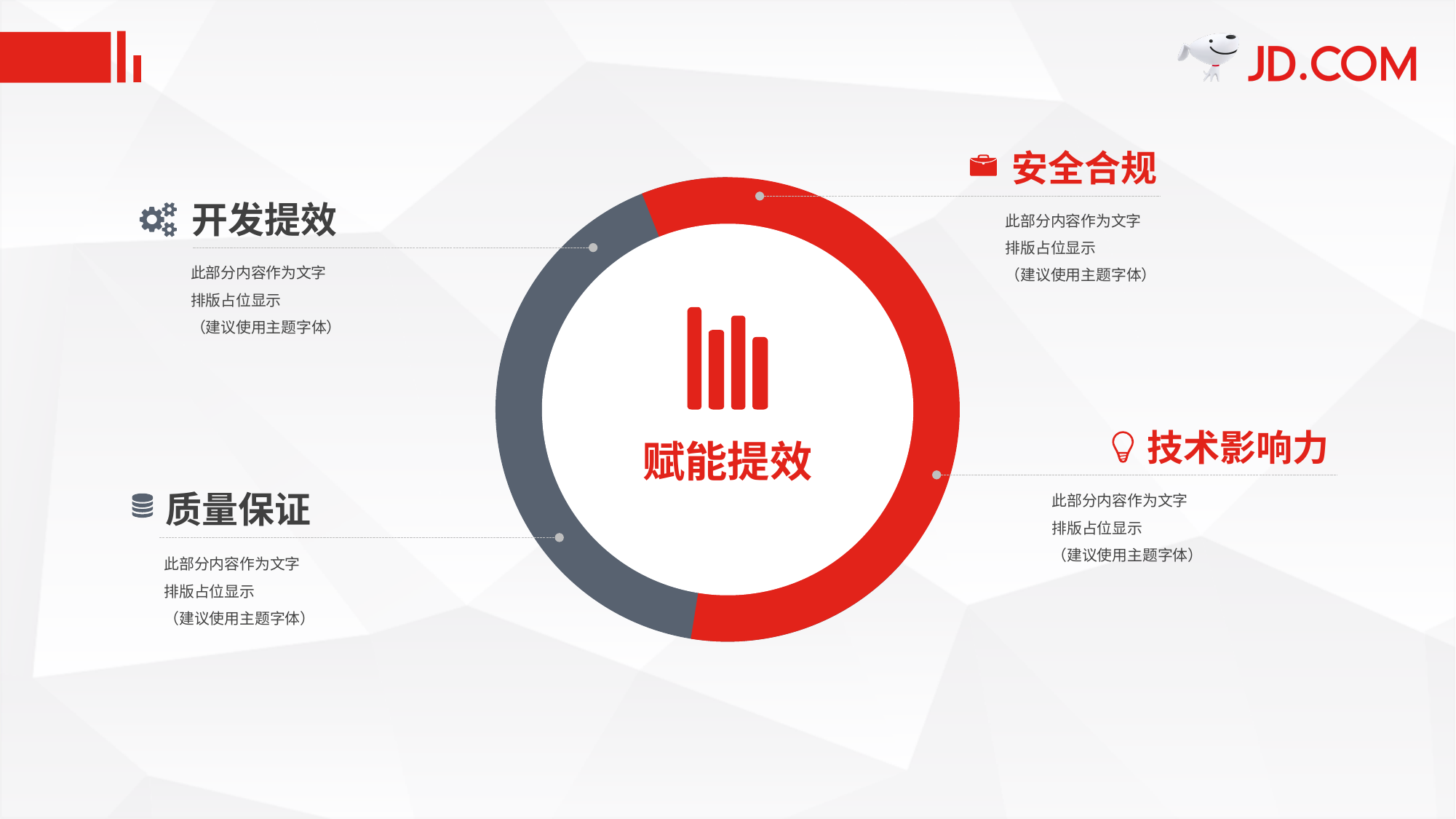

#
安全合规

开发提效
此部分内容作为文字
排版占位显示
（建议使用主题字体）

赋能提效
此部分内容作为文字
排版占位显示
（建议使用主题字体）

技术影响力

此部分内容作为文字
排版占位显示
（建议使用主题字体）

质量保证

此部分内容作为文字
排版占位显示
（建议使用主题字体）